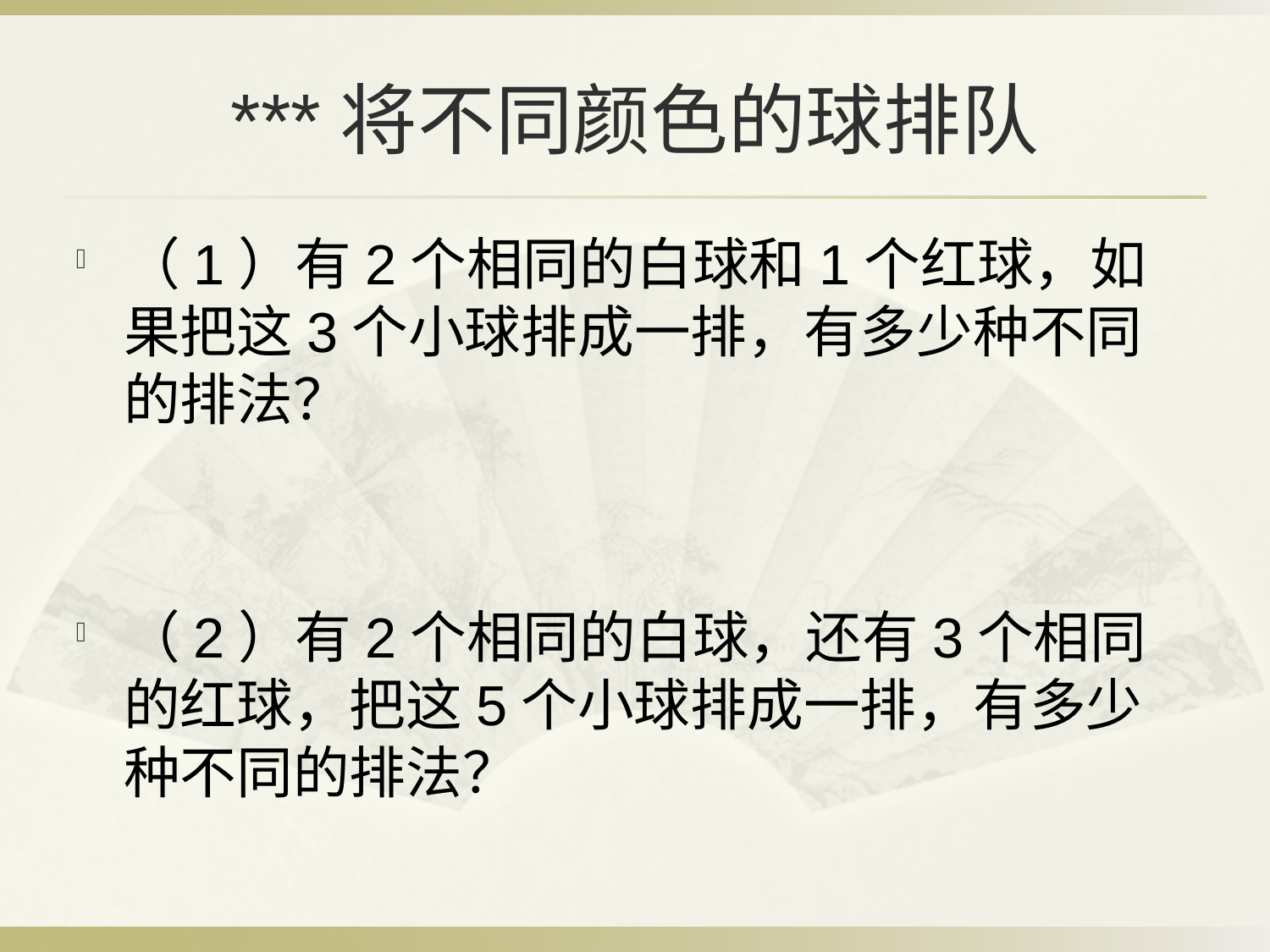

# ***将不同颜色的球排队
（1）有2个相同的白球和1个红球，如果把这3个小球排成一排，有多少种不同的排法？

（2）有2个相同的白球，还有3个相同的红球，把这5个小球排成一排，有多少种不同的排法？